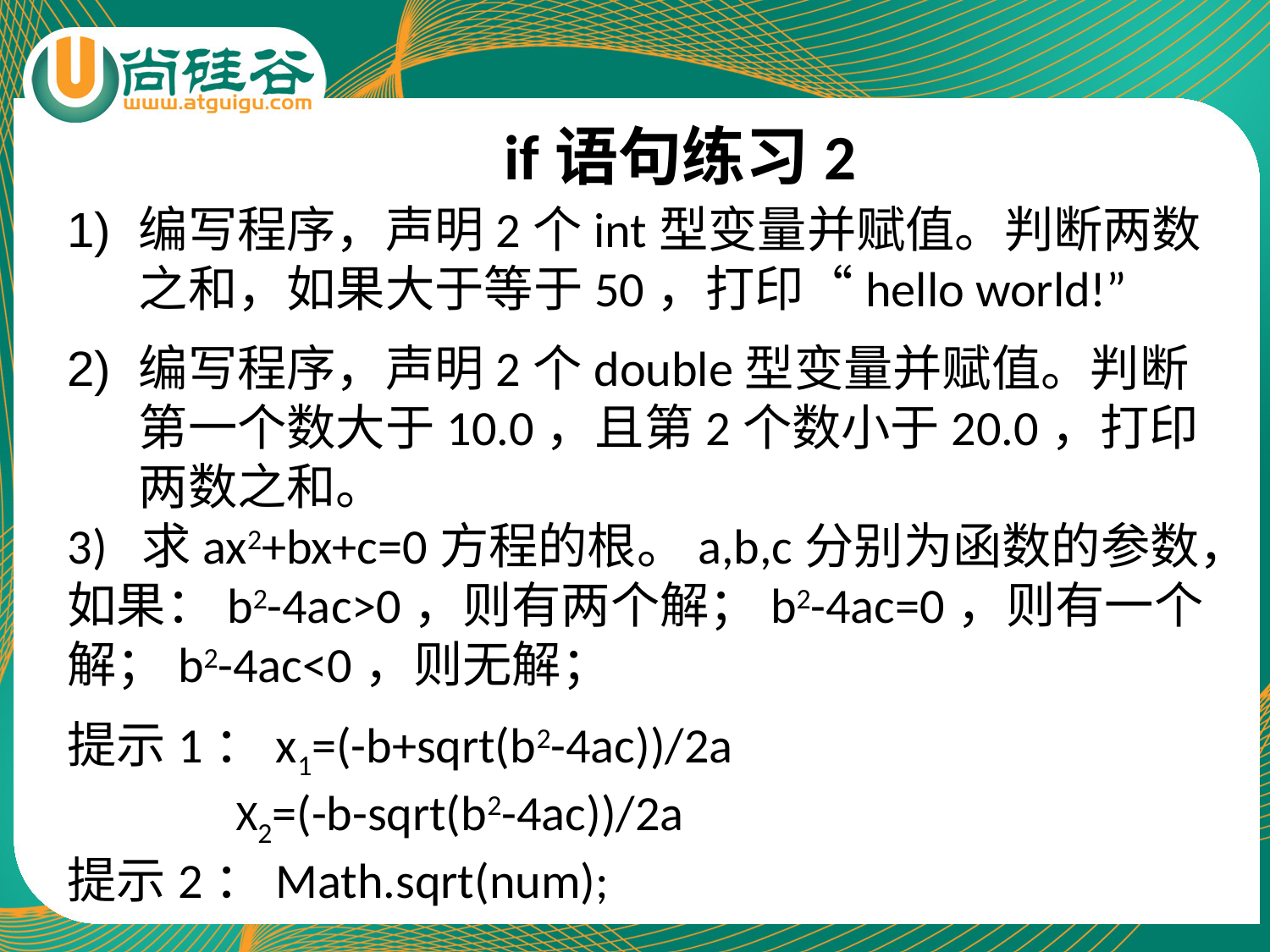

# if语句练习2
编写程序，声明2个int型变量并赋值。判断两数之和，如果大于等于50，打印“hello world!”
编写程序，声明2个double型变量并赋值。判断第一个数大于10.0，且第2个数小于20.0，打印两数之和。
3)  求ax2+bx+c=0方程的根。a,b,c分别为函数的参数，如果：b2-4ac>0，则有两个解；b2-4ac=0，则有一个解；b2-4ac<0，则无解；
提示1：x1=(-b+sqrt(b2-4ac))/2a
               X2=(-b-sqrt(b2-4ac))/2a
提示2：Math.sqrt(num);